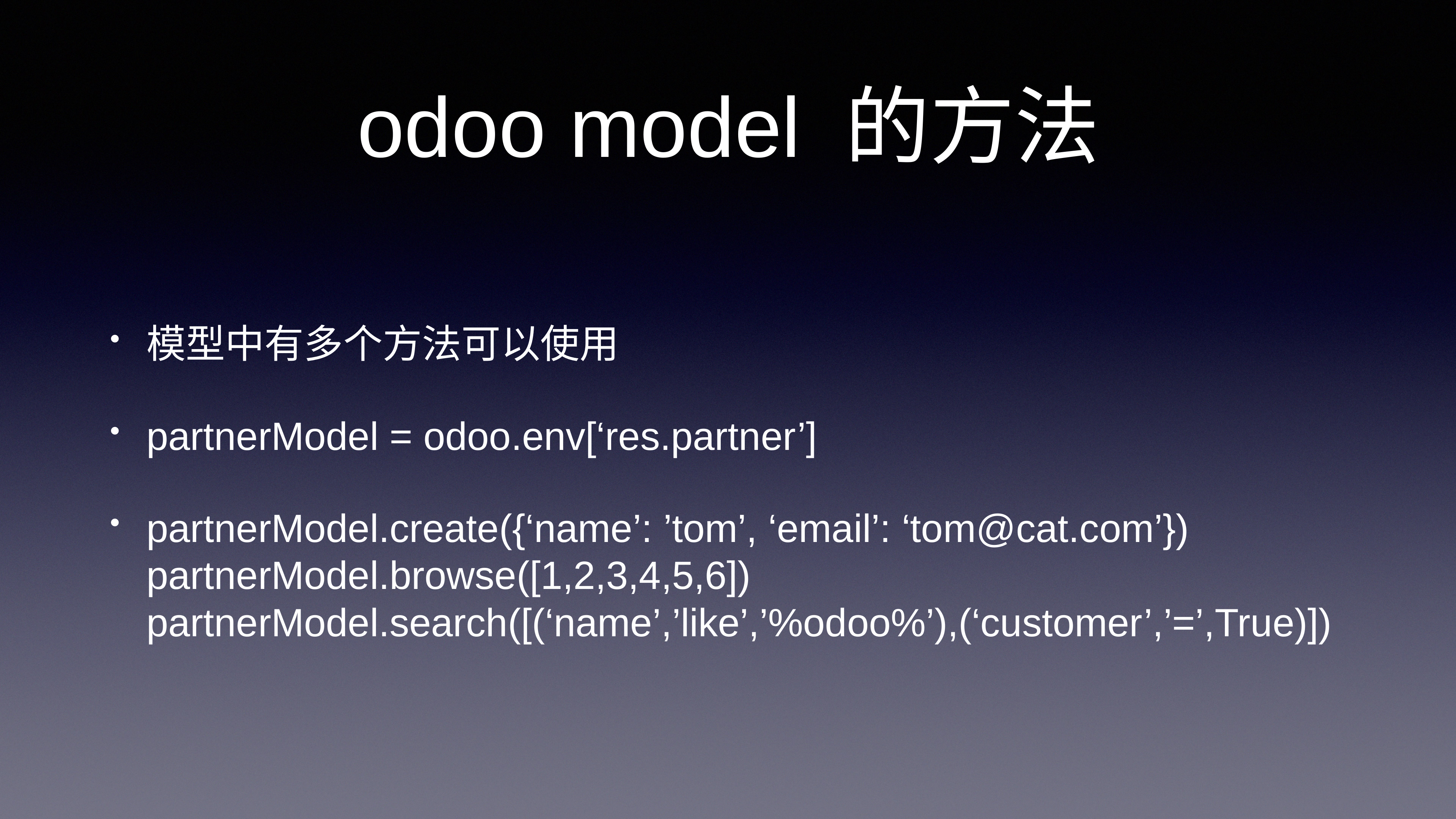

# odoo model 的方法
模型中有多个方法可以使用
partnerModel = odoo.env[‘res.partner’]
partnerModel.create({‘name’: ’tom’, ‘email’: ‘tom@cat.com’})
partnerModel.browse([1,2,3,4,5,6])
partnerModel.search([(‘name’,’like’,’%odoo%’),(‘customer’,’=’,True)])